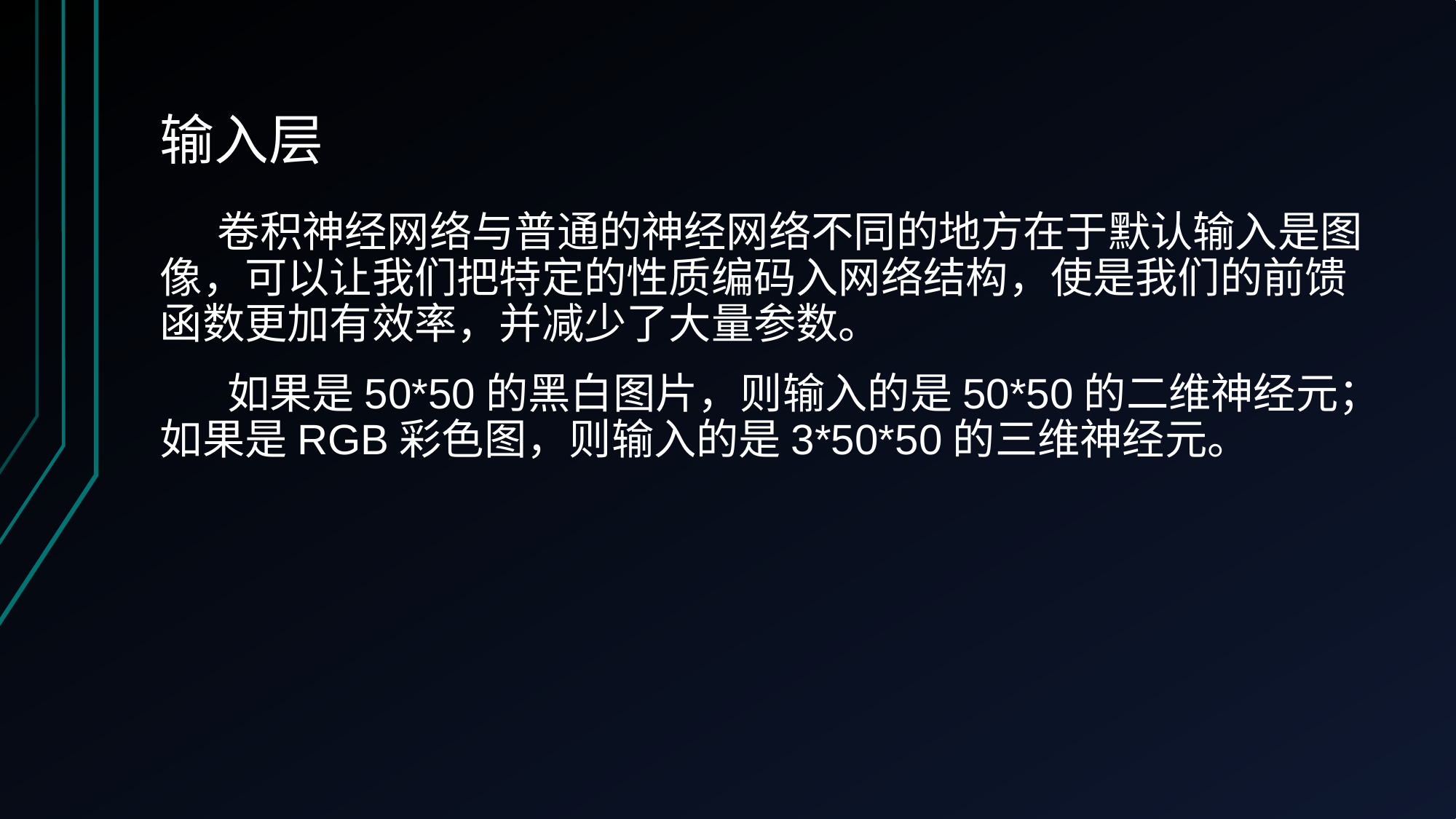

# 输入层
     卷积神经网络与普通的神经网络不同的地方在于默认输入是图像，可以让我们把特定的性质编码入网络结构，使是我们的前馈函数更加有效率，并减少了大量参数。
      如果是50*50的黑白图片，则输入的是50*50的二维神经元；如果是RGB彩色图，则输入的是3*50*50的三维神经元。